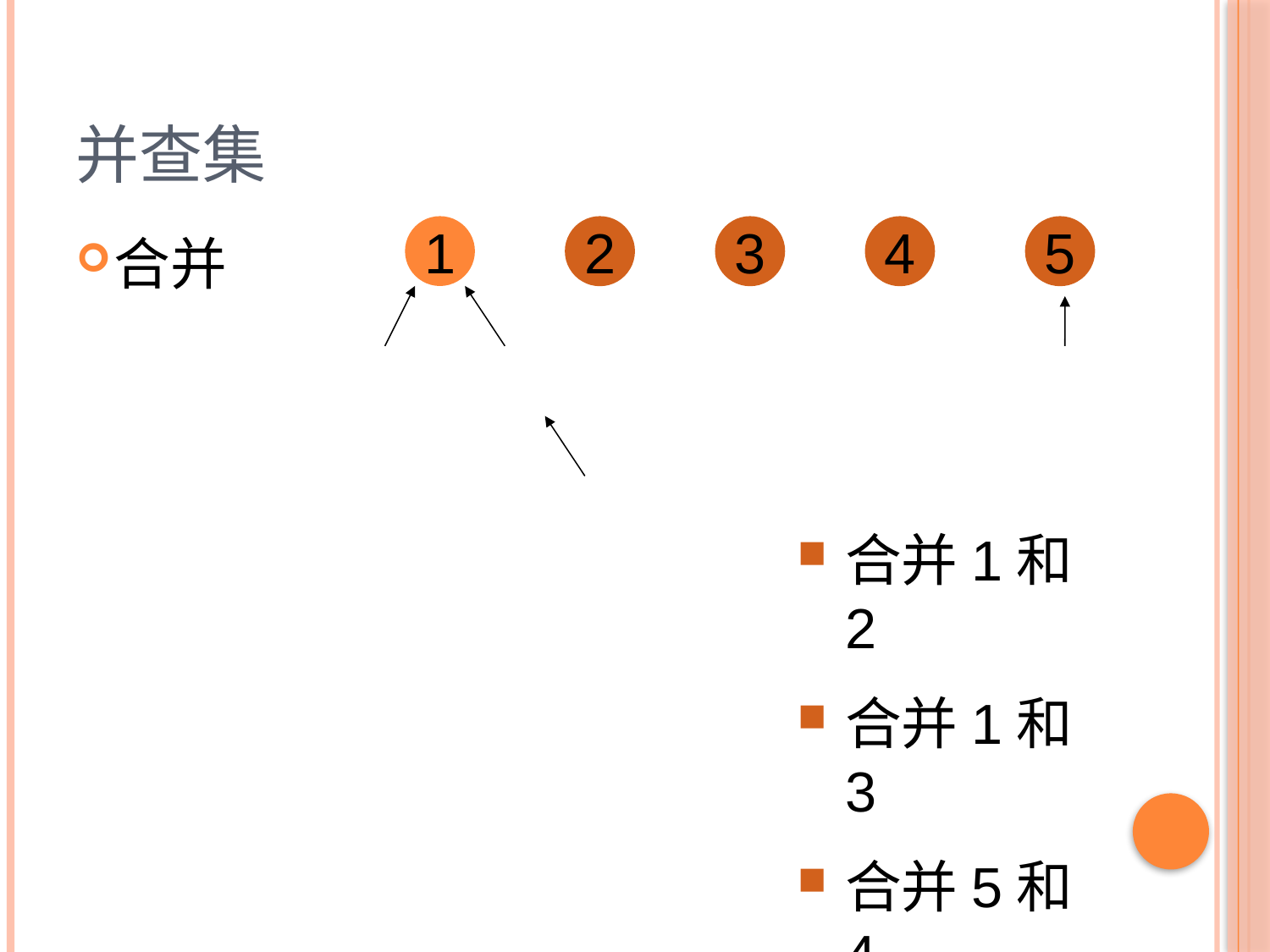

# 并查集
1
2
3
4
5
合并

合并1和2
合并1和3
合并5和4
合并5和3